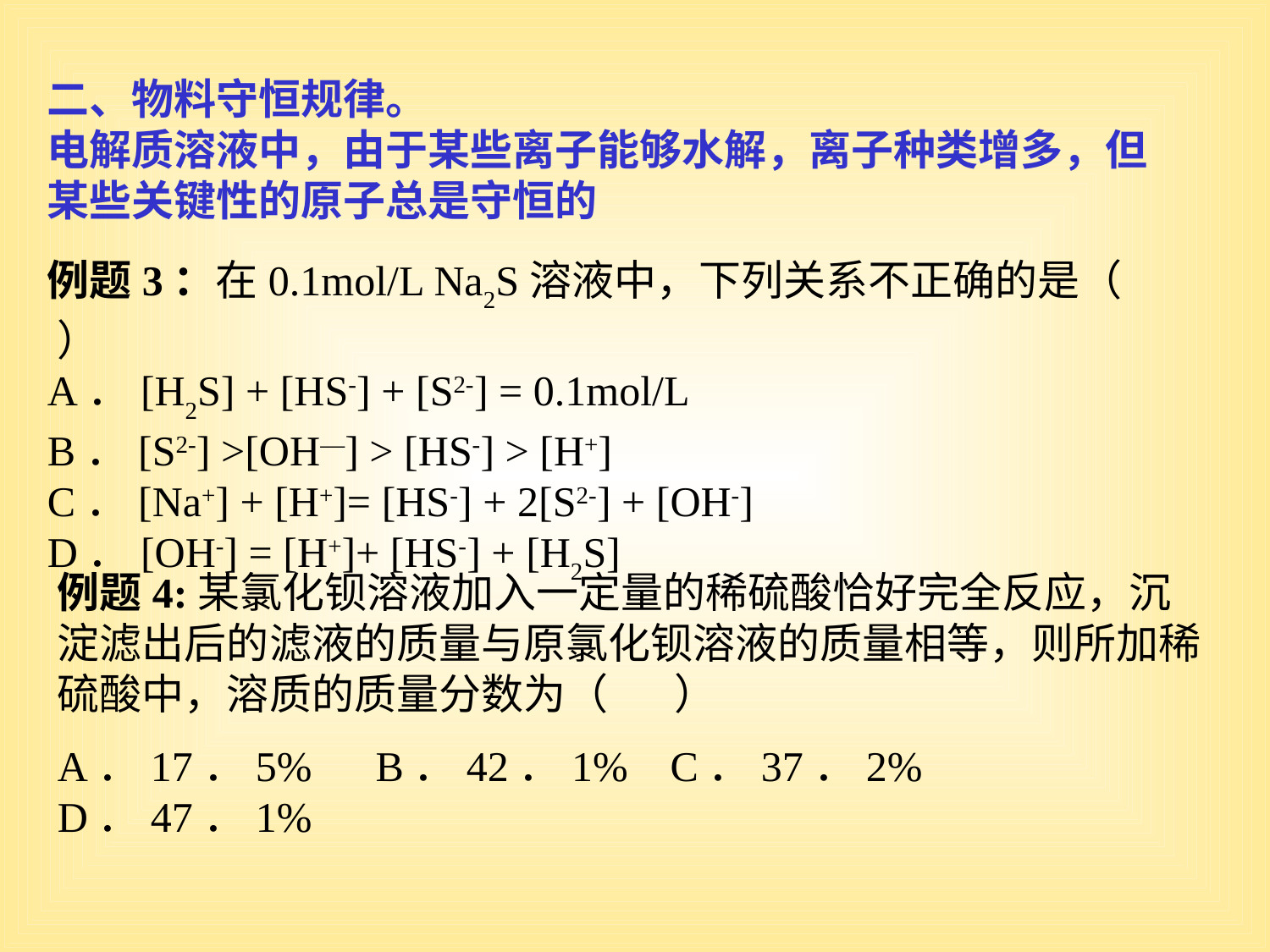

二、物料守恒规律。
电解质溶液中，由于某些离子能够水解，离子种类增多，但某些关键性的原子总是守恒的
例题3：在0.1mol/L Na2S溶液中，下列关系不正确的是（        ）
A．[H2S] + [HS-] + [S2-] = 0.1mol/L
B．[S2-] >[OH—] > [HS-] > [H+]
C．[Na+] + [H+]= [HS-] + 2[S2-] + [OH-]
D．[OH-] = [H+]+ [HS-] + [H2S]
例题4:某氯化钡溶液加入一定量的稀硫酸恰好完全反应，沉淀滤出后的滤液的质量与原氯化钡溶液的质量相等，则所加稀硫酸中，溶质的质量分数为（       ）
A．17．5%      B．42．1%    C．37．2%    D．47．1%